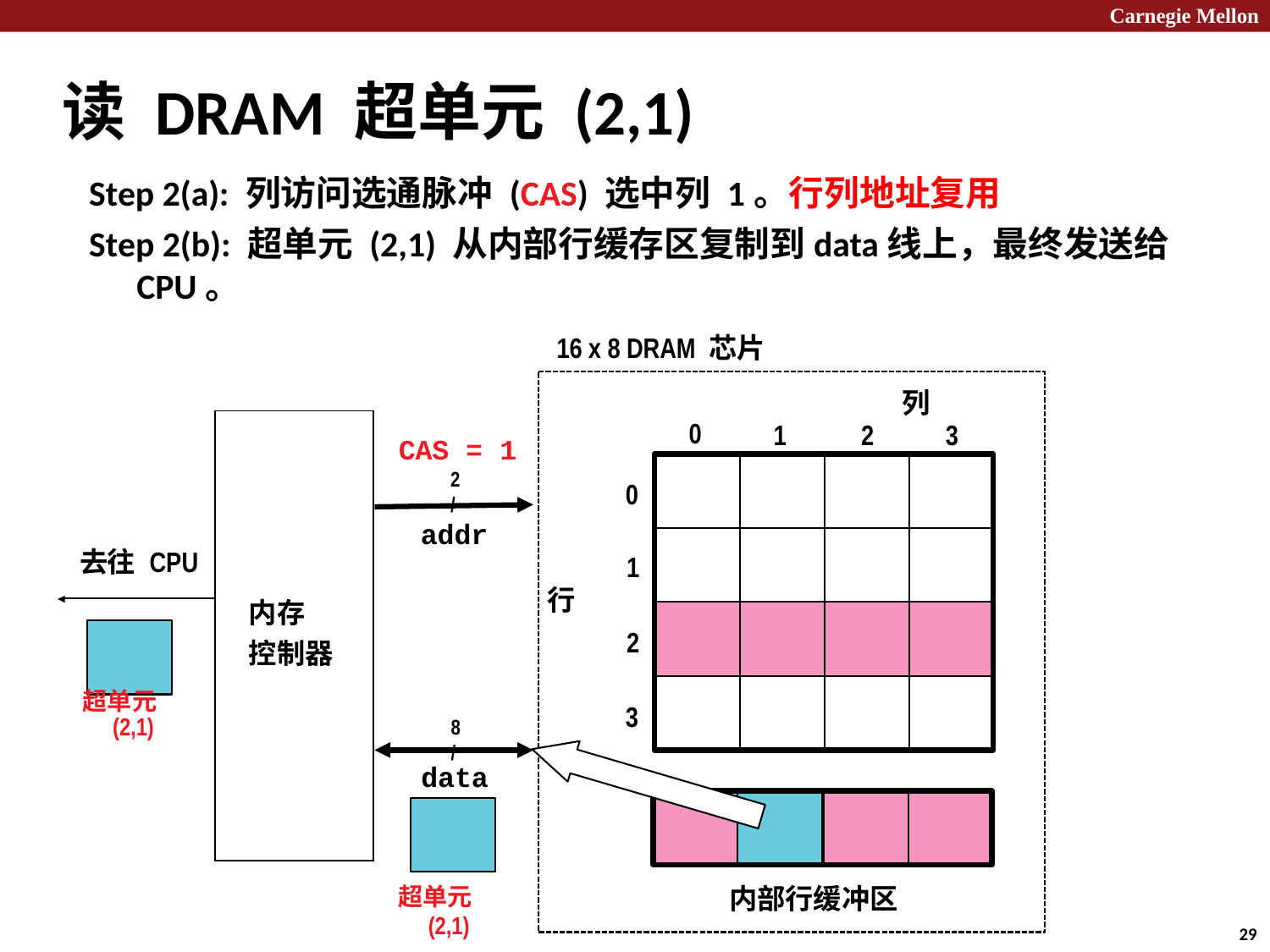

Carnegie Mellon
# 读 DRAM 超单元 (2,1)
Step 2(a): 列访问选通脉冲 (CAS) 选中列 1。行列地址复用
Step 2(b): 超单元 (2,1) 从内部行缓存区复制到data线上，最终发送给CPU。
16 x 8 DRAM 芯片
列

| 去往 CPU | 内存 控制器 |
| --- | --- |
| 超单元(2,1) |  |

0
1	2	3
CAS = 1
2
/
addr

0

1
行
2

3
8
/

data

超单元(2,1)
内部行缓冲区
29